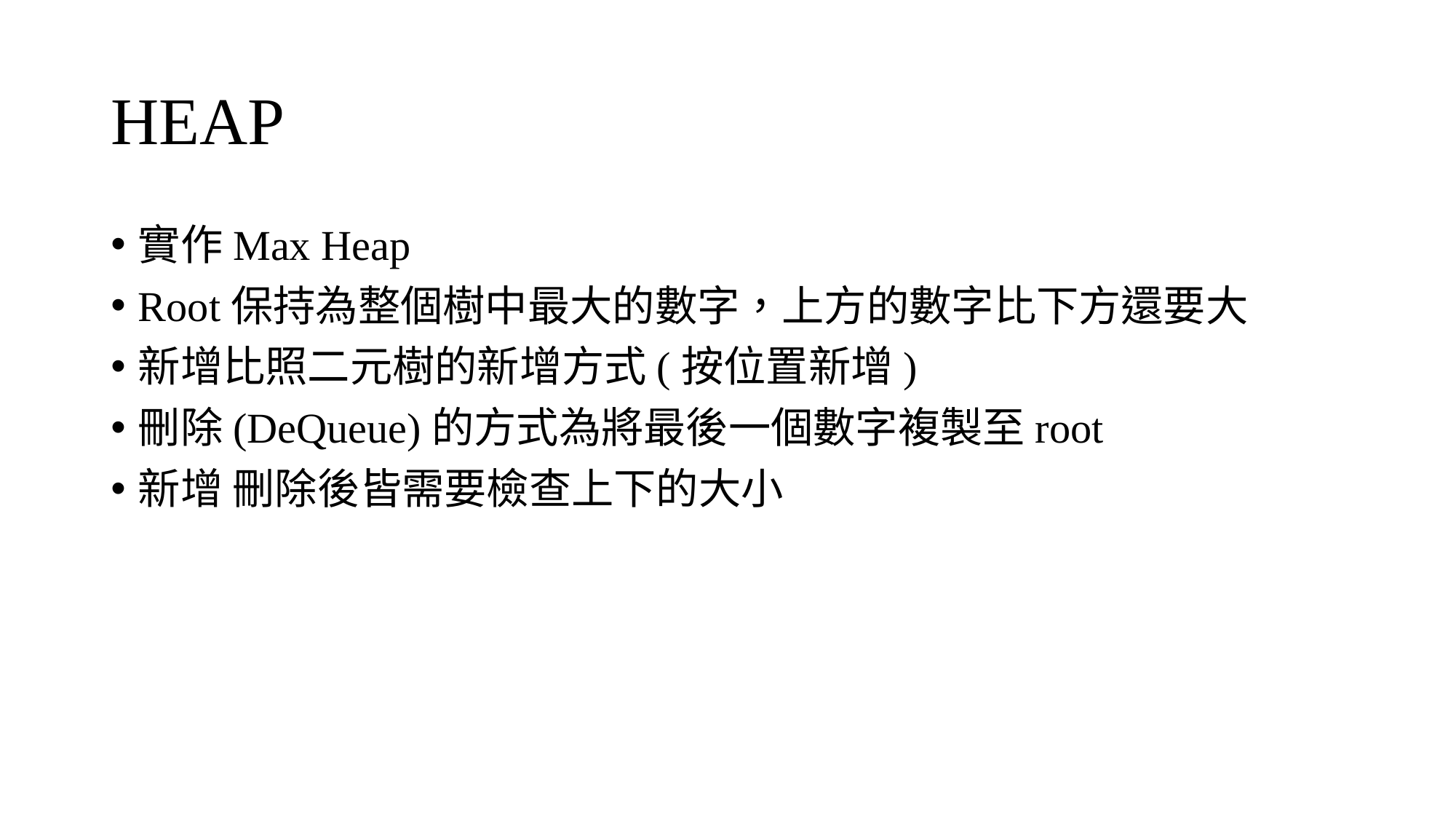

# HEAP
實作Max Heap
Root保持為整個樹中最大的數字，上方的數字比下方還要大
新增比照二元樹的新增方式(按位置新增)
刪除(DeQueue)的方式為將最後一個數字複製至root
新增 刪除後皆需要檢查上下的大小